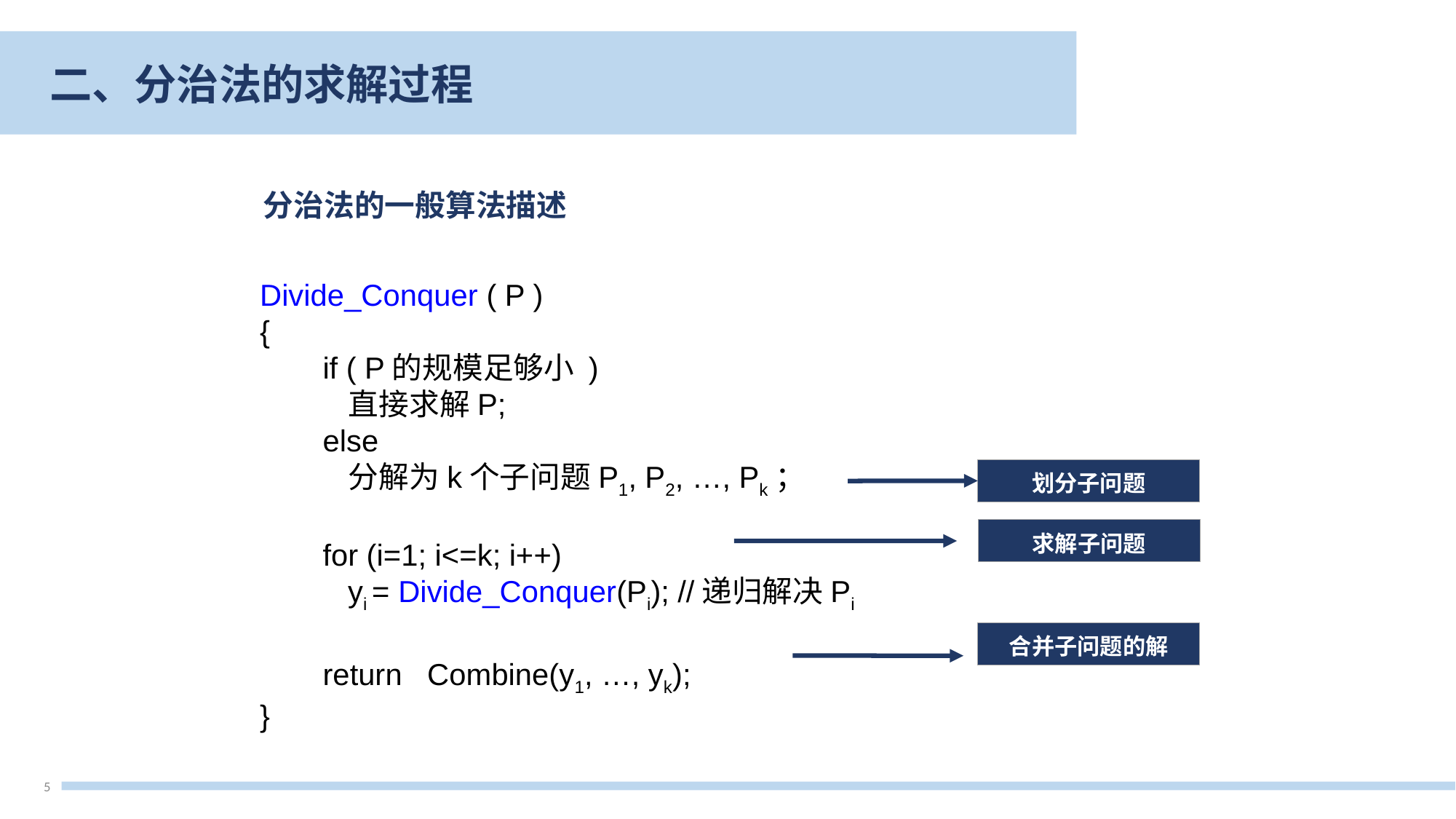

二、分治法的求解过程
分治法的一般算法描述
Divide_Conquer ( P )
{
 if ( P的规模足够小 )
    直接求解P;
 else
    分解为k个子问题P1, P2, …, Pk；

 for (i=1; i<=k; i++)
    yi = Divide_Conquer(Pi); //递归解决Pi

 return   Combine(y1, …, yk);
}
划分子问题

求解子问题

合并子问题的解

5